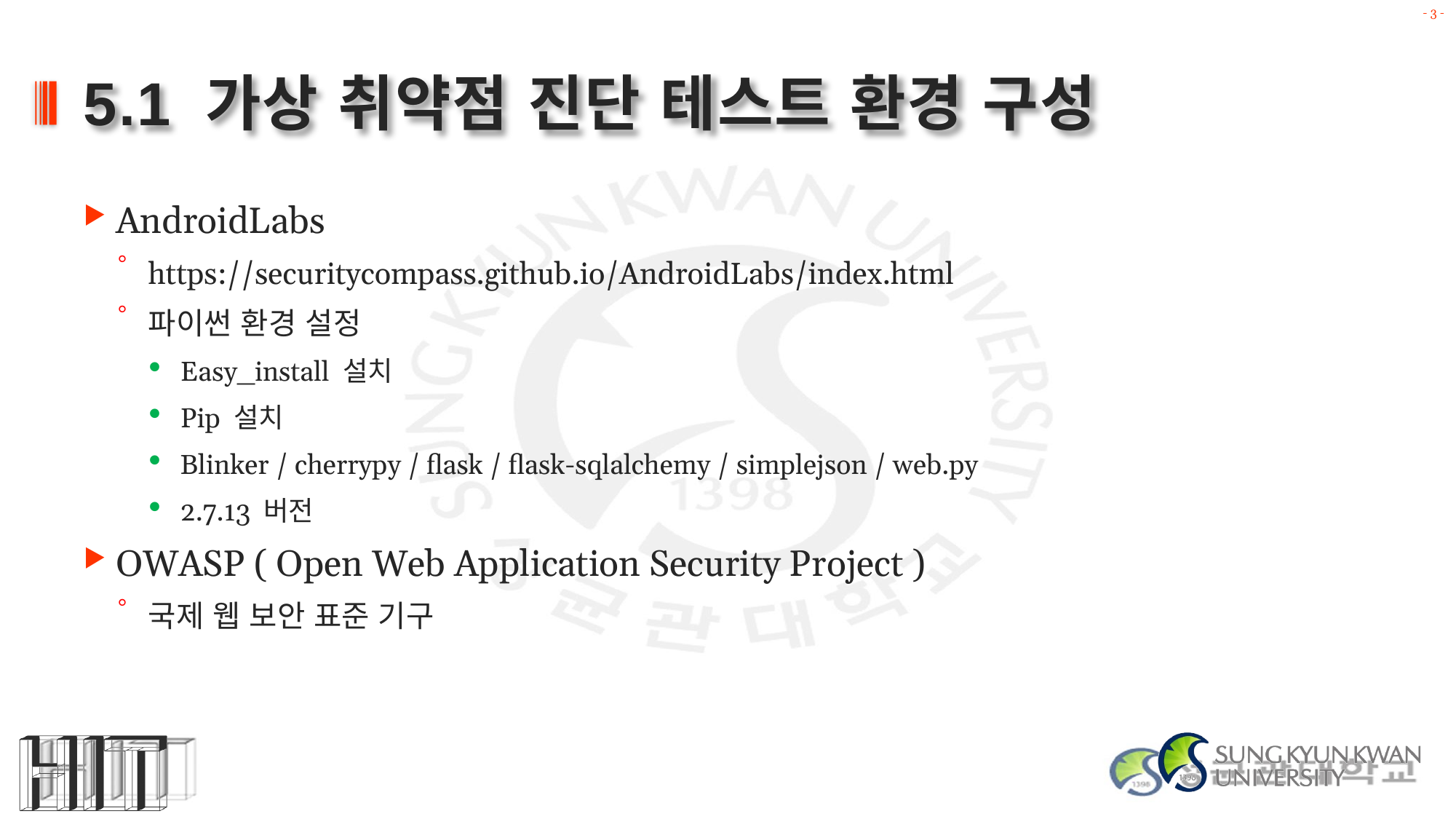

# 5.1 가상 취약점 진단 테스트 환경 구성
AndroidLabs
https://securitycompass.github.io/AndroidLabs/index.html
파이썬 환경 설정
Easy_install 설치
Pip 설치
Blinker / cherrypy / flask / flask-sqlalchemy / simplejson / web.py
2.7.13 버전
OWASP ( Open Web Application Security Project )
국제 웹 보안 표준 기구